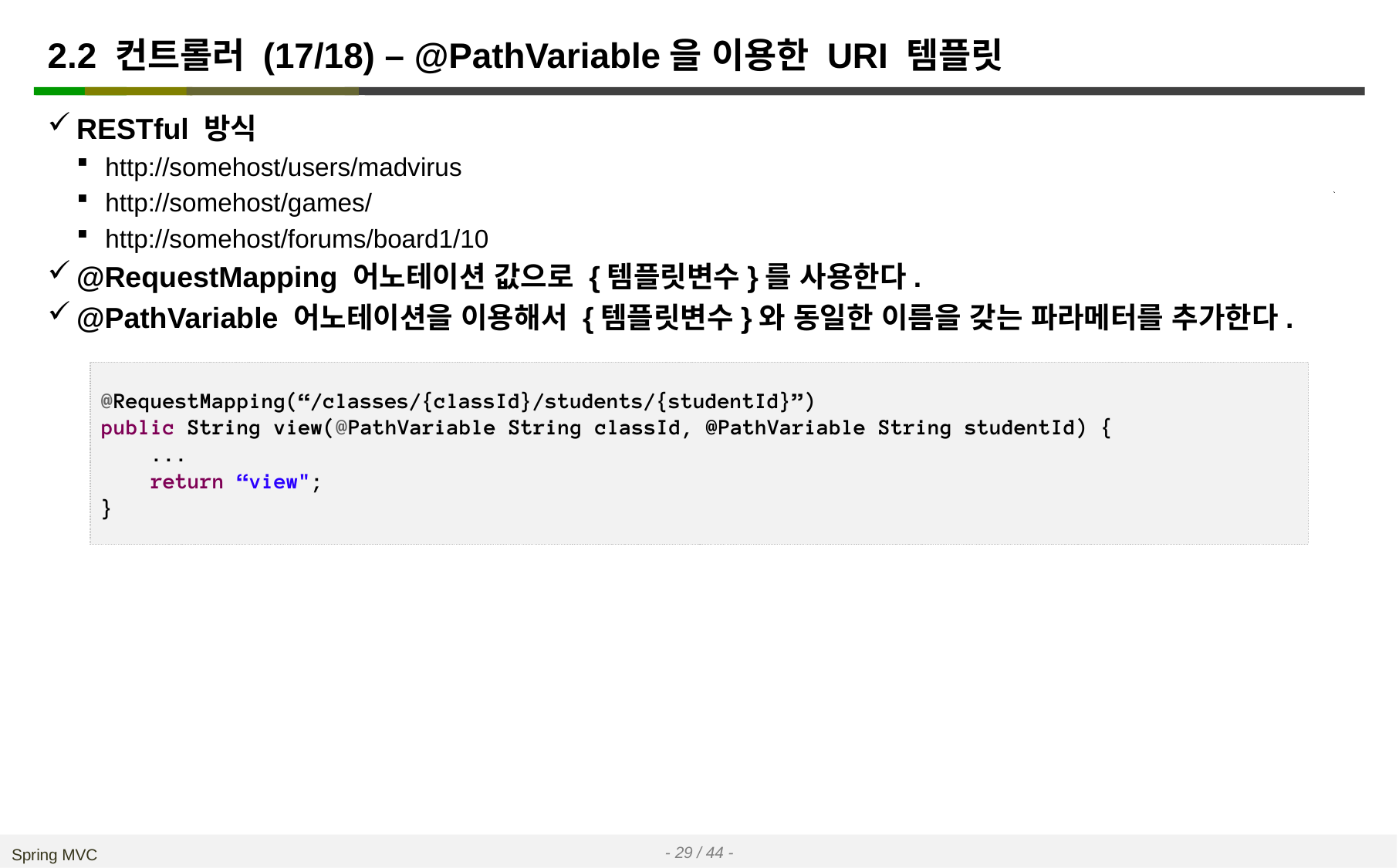

# 2.2 컨트롤러 (17/18) – @PathVariable을 이용한 URI 템플릿
RESTful 방식
http://somehost/users/madvirus
http://somehost/games/
http://somehost/forums/board1/10
@RequestMapping 어노테이션 값으로 {템플릿변수}를 사용한다.
@PathVariable 어노테이션을 이용해서 {템플릿변수}와 동일한 이름을 갖는 파라메터를 추가한다.
@RequestMapping(“/classes/{classId}/students/{studentId}”)
public String view(@PathVariable String classId, @PathVariable String studentId) {
    ...
    return “view";
}